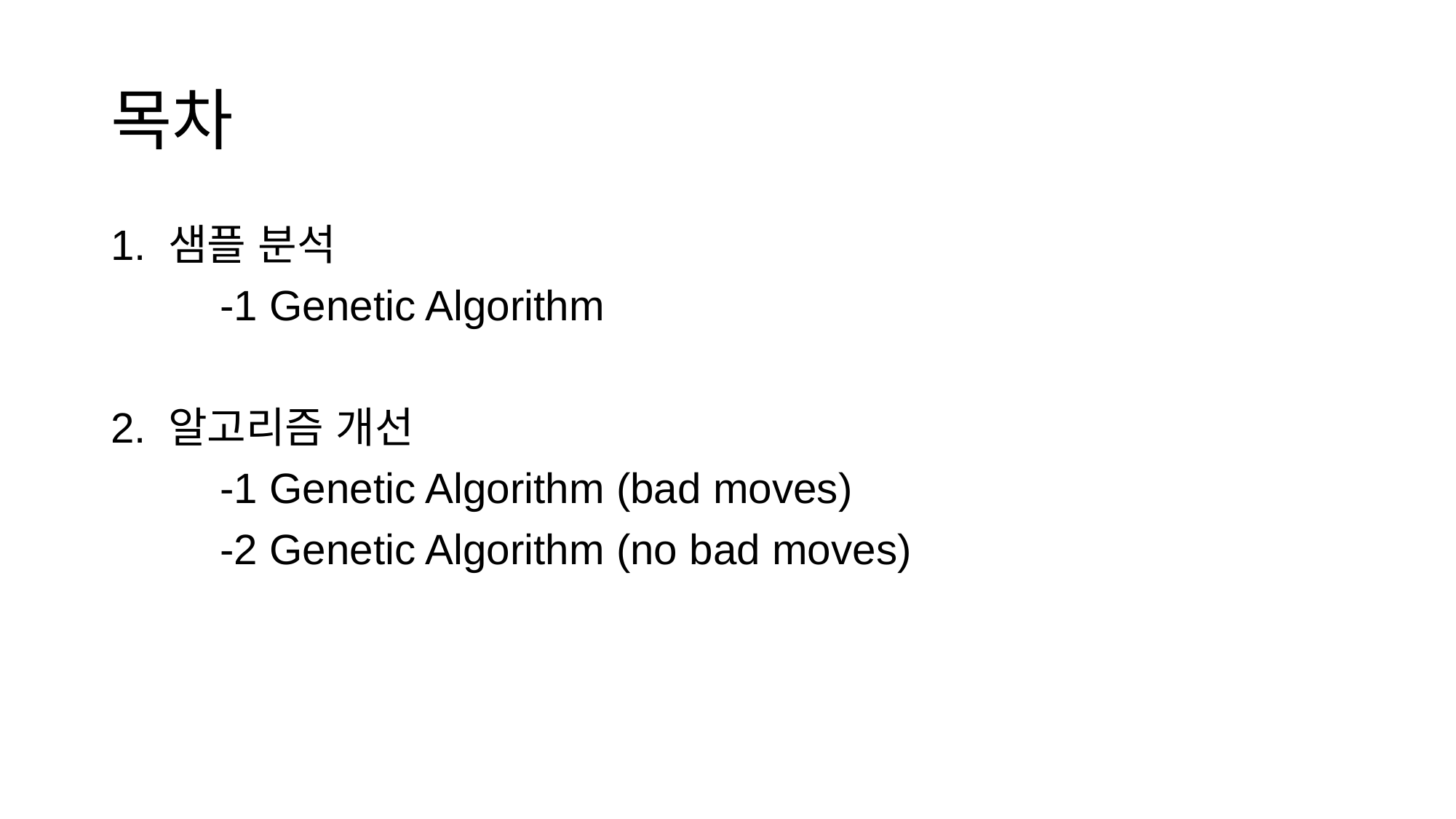

# 목차
1. 샘플 분석
	-1 Genetic Algorithm

2. 알고리즘 개선
	-1 Genetic Algorithm (bad moves)
	-2 Genetic Algorithm (no bad moves)